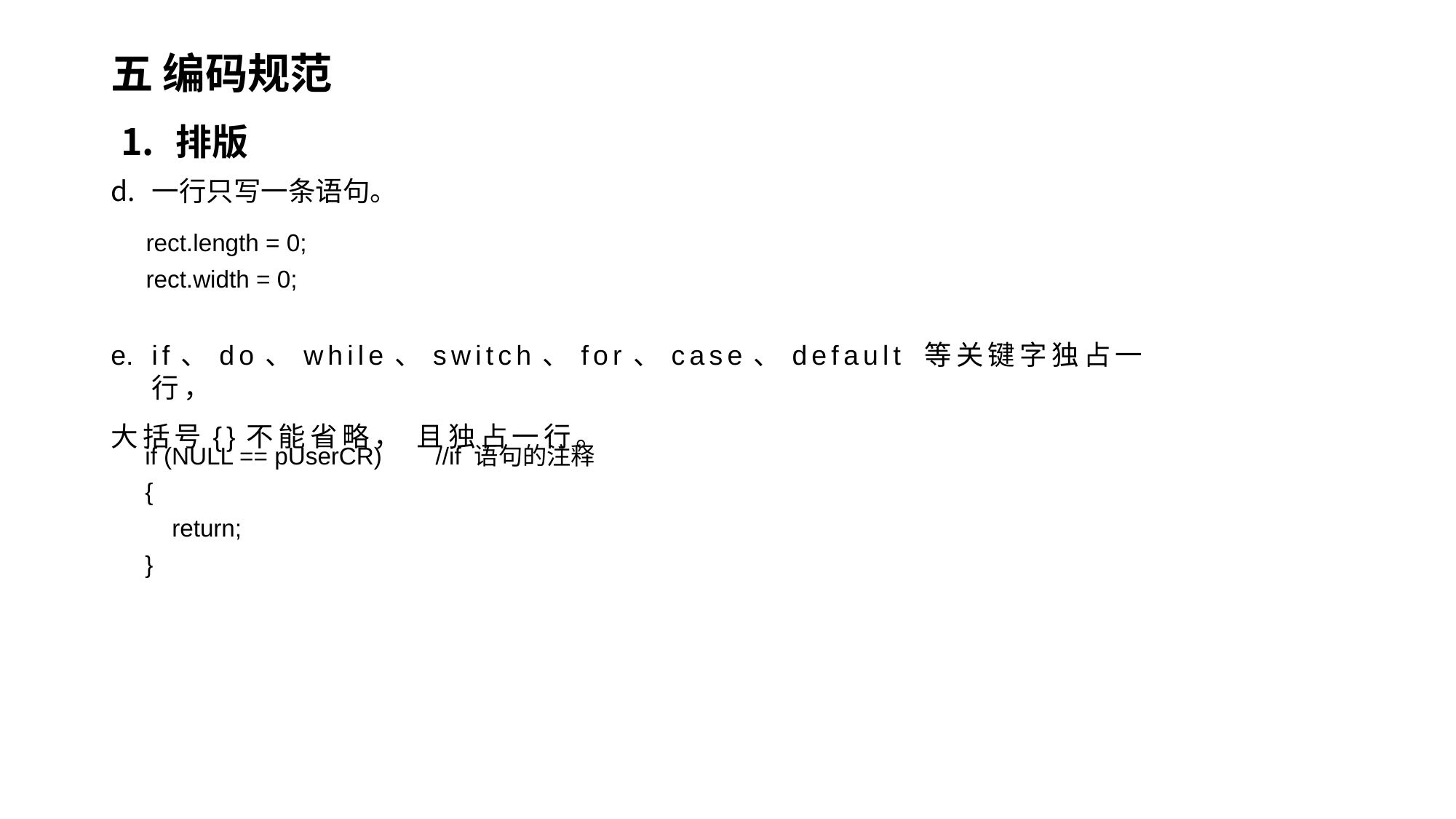

# 五 编码规范
排版
一行只写一条语句。

if、do、while、switch、for、case、default 等关键字独占一行，
大括号{}不能省略， 且独占一行。
rect.length = 0;
rect.width = 0;
if (NULL == pUserCR)        //if 语句的注释
{
    return;
}